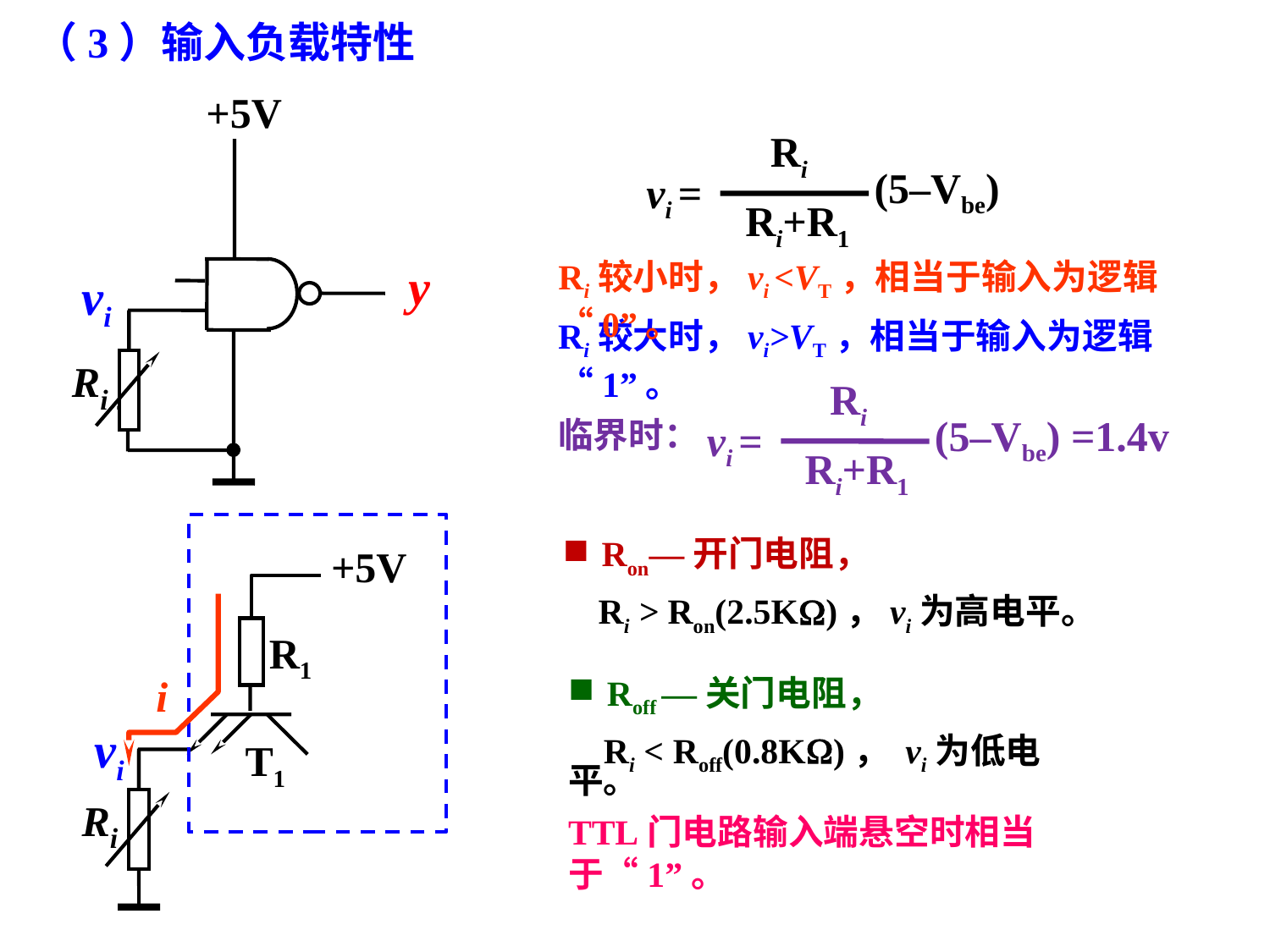

（3）输入负载特性
+5V

y

vi

Ri

Ri
(5–Vbe)
vi =
Ri+R1

Ri较小时，vi <VT，相当于输入为逻辑“0”。
Ri较大时，vi>VT，相当于输入为逻辑“1”。
Ri
(5–Vbe) =1.4v
临界时：
vi =
Ri+R1

+5V

T1
R1
vi

Ri

 Ron—开门电阻，
    Ri > Ron(2.5KΩ)，vi为高电平。

i
 Roff —关门电阻，
    Ri < Roff(0.8KΩ)， vi为低电平。
TTL门电路输入端悬空时相当于“1”。